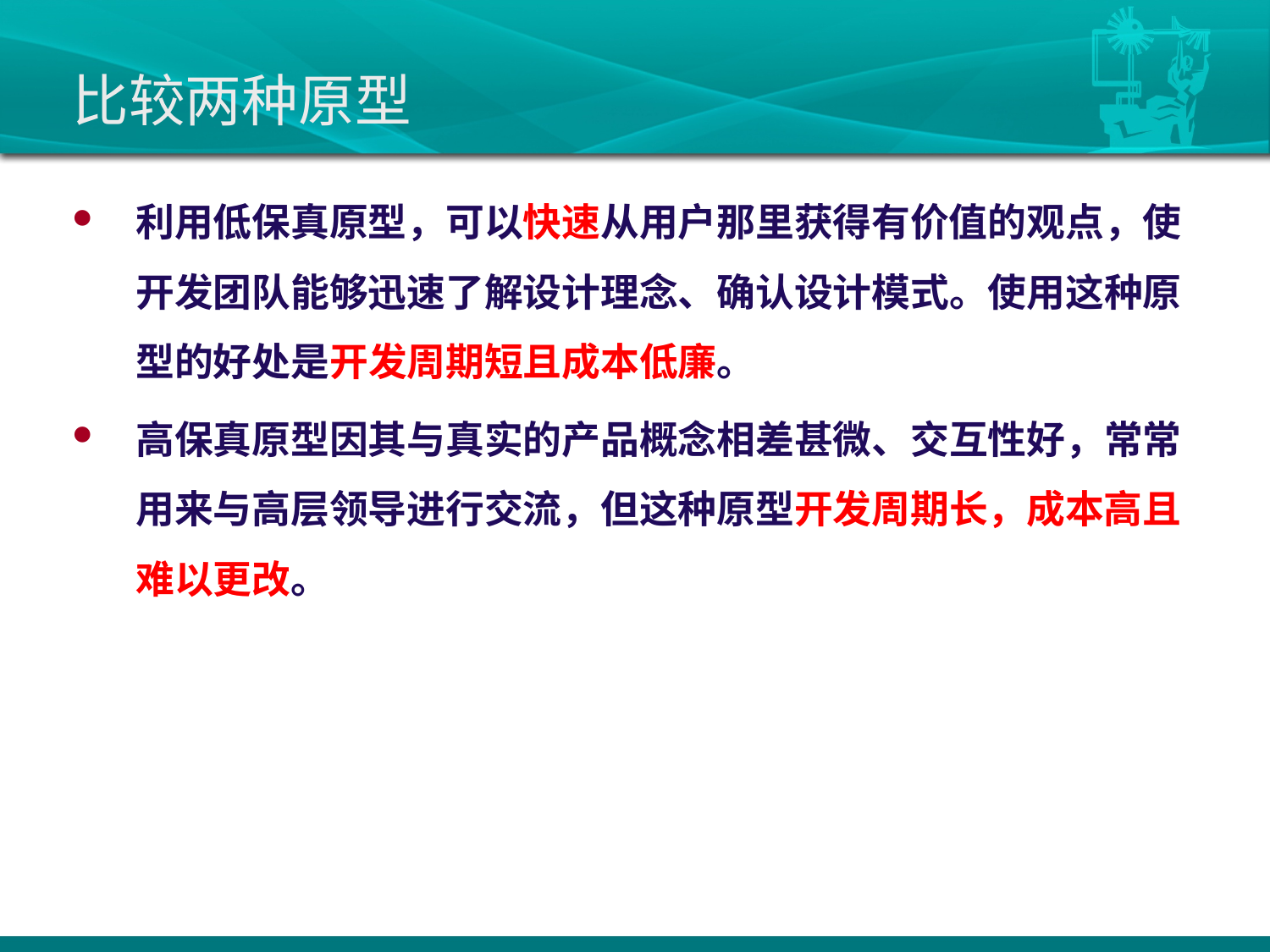

# 比较两种原型
利用低保真原型，可以快速从用户那里获得有价值的观点，使开发团队能够迅速了解设计理念、确认设计模式。使用这种原型的好处是开发周期短且成本低廉。
高保真原型因其与真实的产品概念相差甚微、交互性好，常常用来与高层领导进行交流，但这种原型开发周期长，成本高且难以更改。